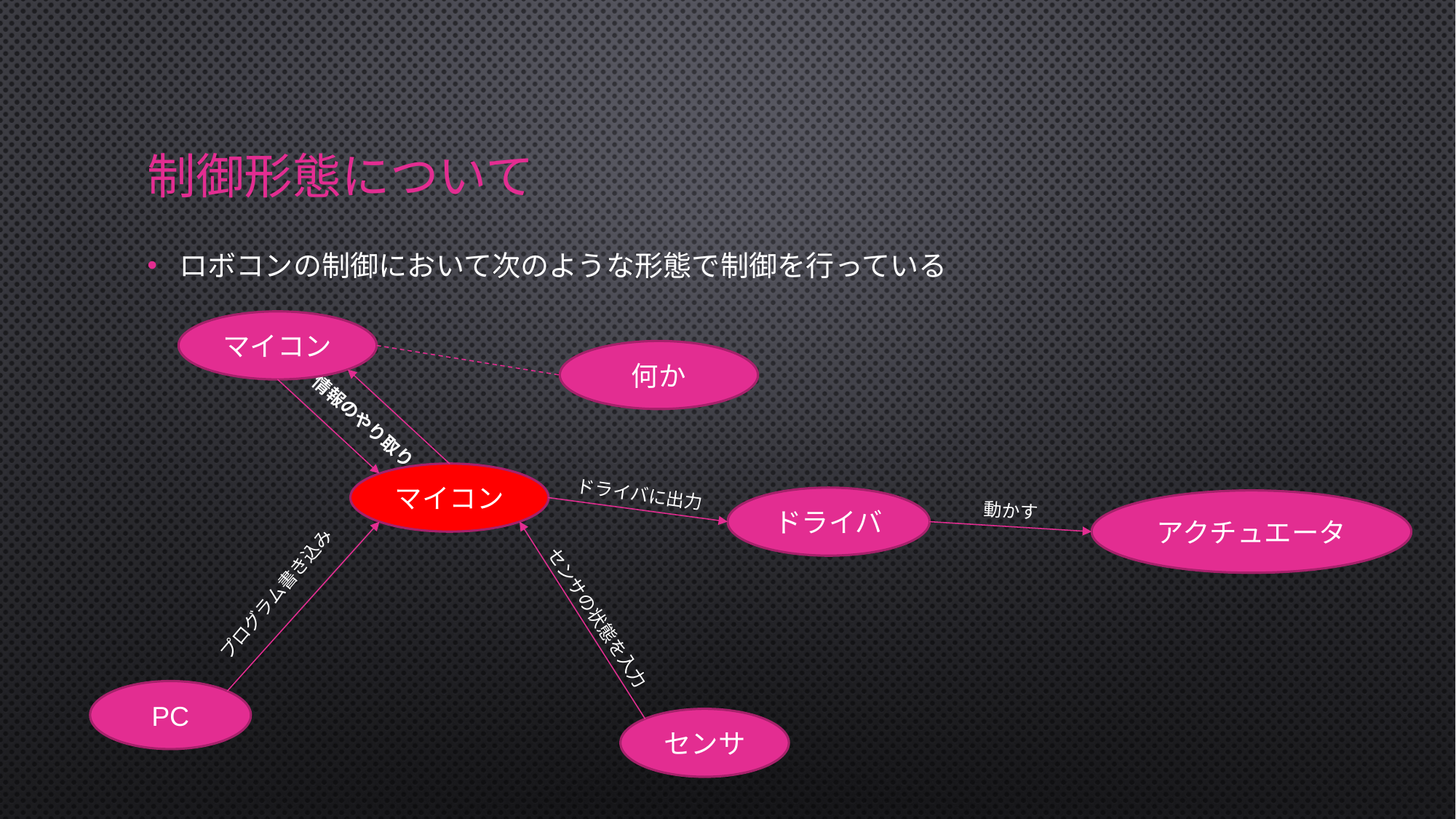

# 制御形態について
ロボコンの制御において次のような形態で制御を行っている
マイコン
何か
情報のやり取り
マイコン
ドライバに出力
ドライバ
アクチュエータ
動かす
プログラム書き込み
センサの状態を入力
PC
センサ